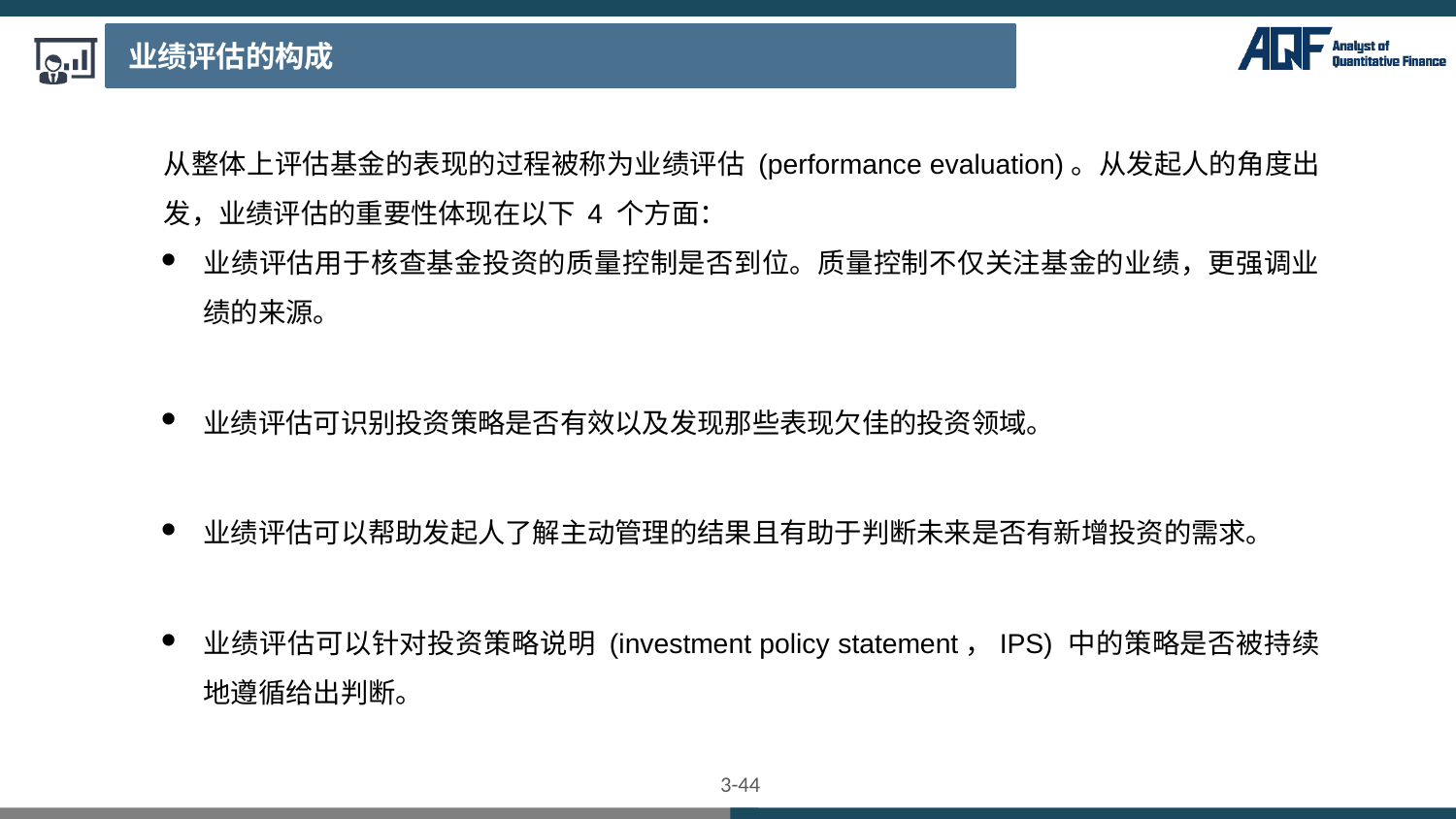

业绩评估的构成
从整体上评估基金的表现的过程被称为业绩评估 (performance evaluation)。从发起人的角度出发，业绩评估的重要性体现在以下 4 个方面：
业绩评估用于核查基金投资的质量控制是否到位。质量控制不仅关注基金的业绩，更强调业绩的来源。

业绩评估可识别投资策略是否有效以及发现那些表现欠佳的投资领域。

业绩评估可以帮助发起人了解主动管理的结果且有助于判断未来是否有新增投资的需求。

业绩评估可以针对投资策略说明 (investment policy statement，IPS) 中的策略是否被持续地遵循给出判断。